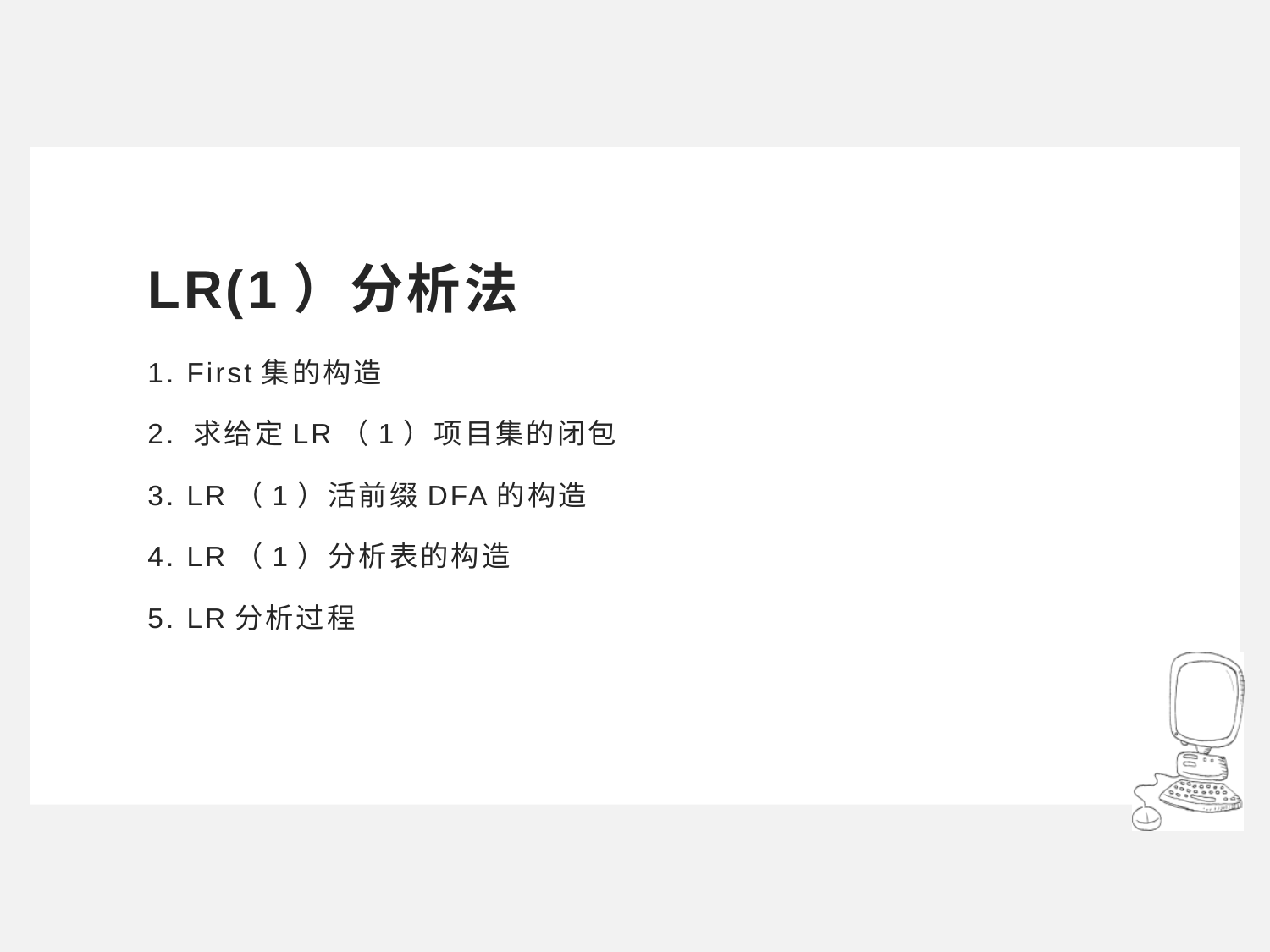

# LR(1）分析法
1. First集的构造
2. 求给定LR（1）项目集的闭包
3. LR（1）活前缀DFA的构造
4. LR（1）分析表的构造
5. LR分析过程